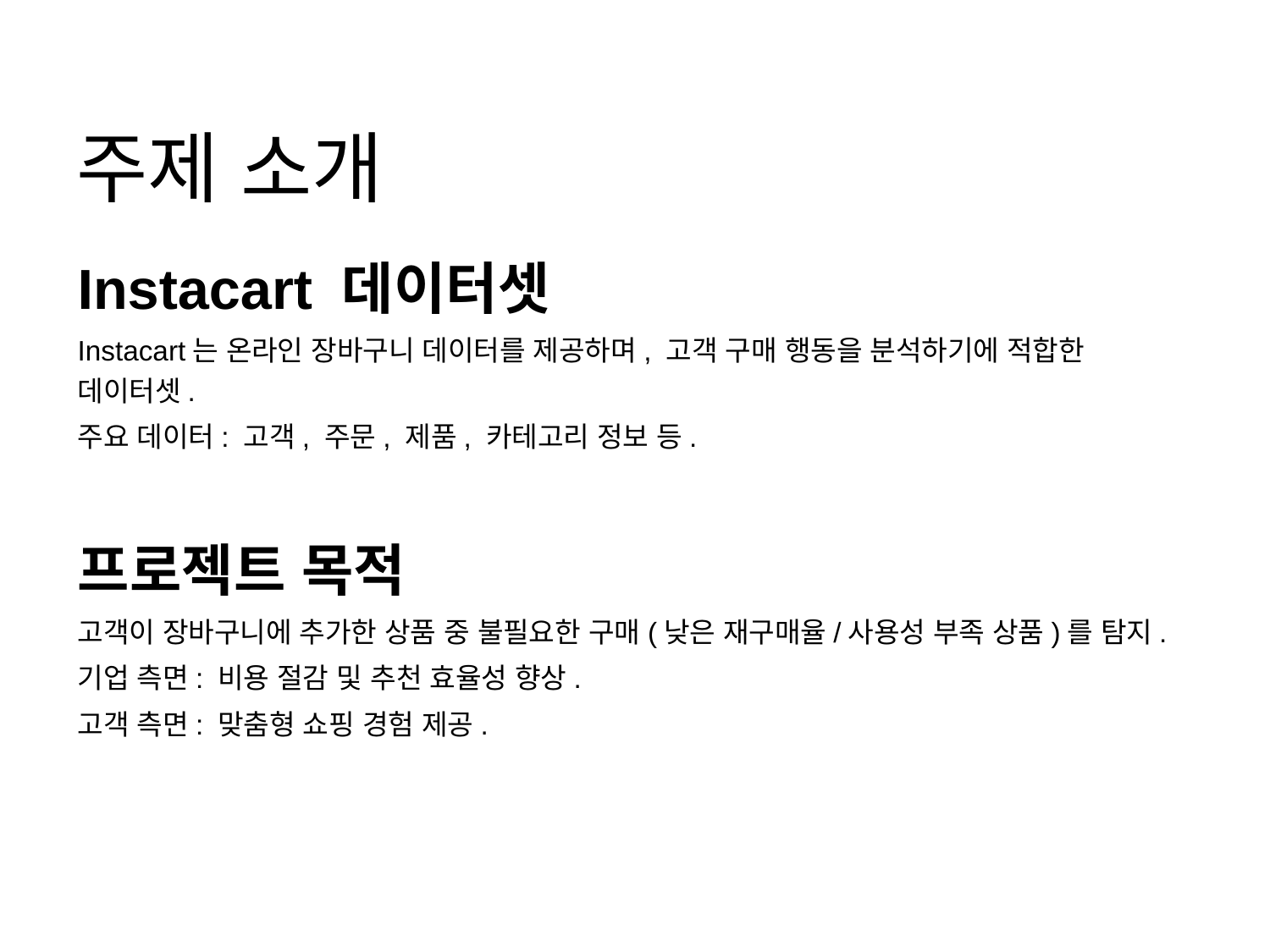

# 주제 소개
Instacart 데이터셋
Instacart는 온라인 장바구니 데이터를 제공하며, 고객 구매 행동을 분석하기에 적합한 데이터셋.
주요 데이터: 고객, 주문, 제품, 카테고리 정보 등.

프로젝트 목적
고객이 장바구니에 추가한 상품 중 불필요한 구매(낮은 재구매율/사용성 부족 상품)를 탐지.
기업 측면: 비용 절감 및 추천 효율성 향상.
고객 측면: 맞춤형 쇼핑 경험 제공.